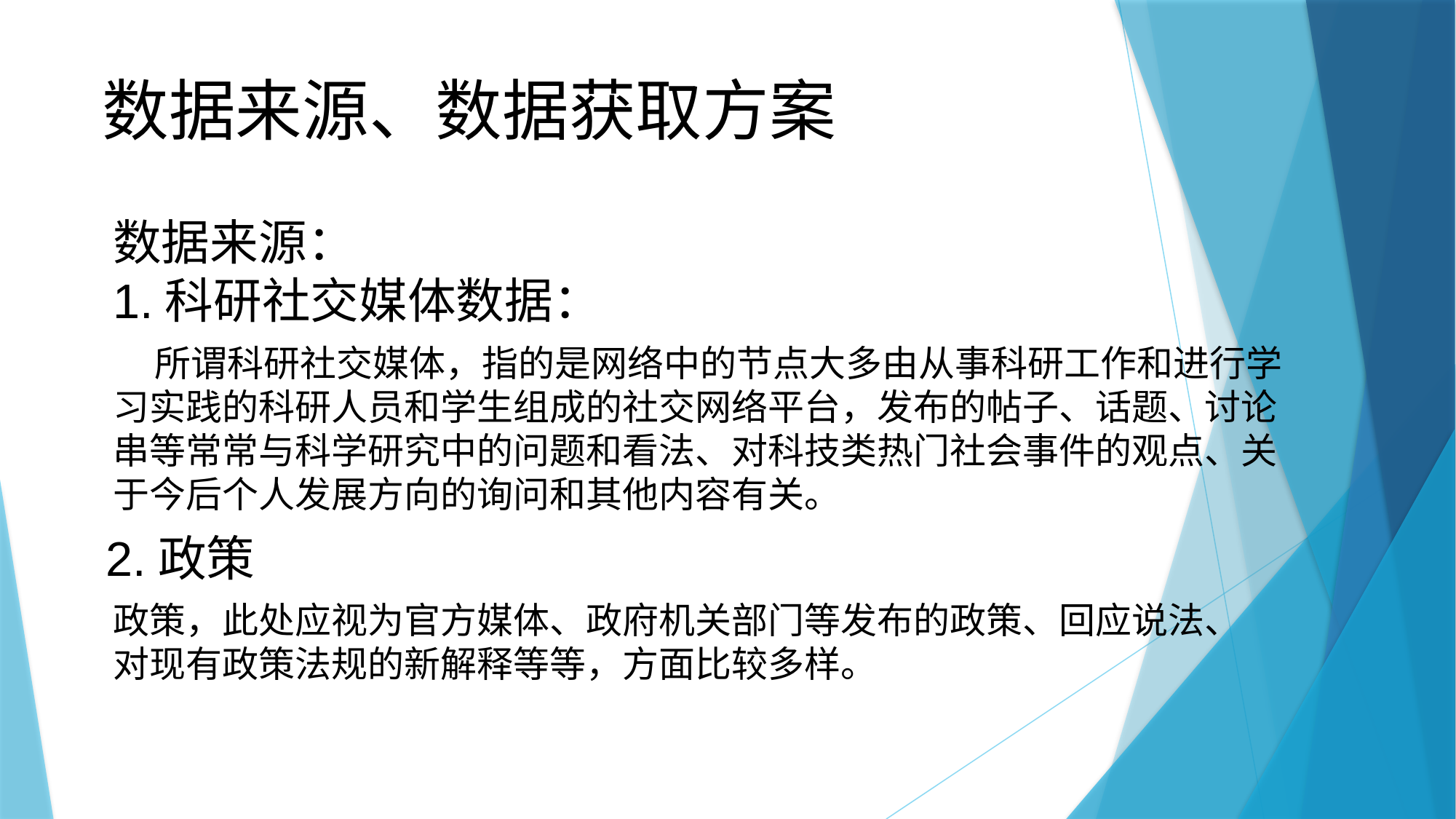

数据来源、数据获取方案
数据来源：
1.科研社交媒体数据：
    所谓科研社交媒体，指的是网络中的节点大多由从事科研工作和进行学习实践的科研人员和学生组成的社交网络平台，发布的帖子、话题、讨论串等常常与科学研究中的问题和看法、对科技类热门社会事件的观点、关于今后个人发展方向的询问和其他内容有关。
2.政策
政策，此处应视为官方媒体、政府机关部门等发布的政策、回应说法、对现有政策法规的新解释等等，方面比较多样。